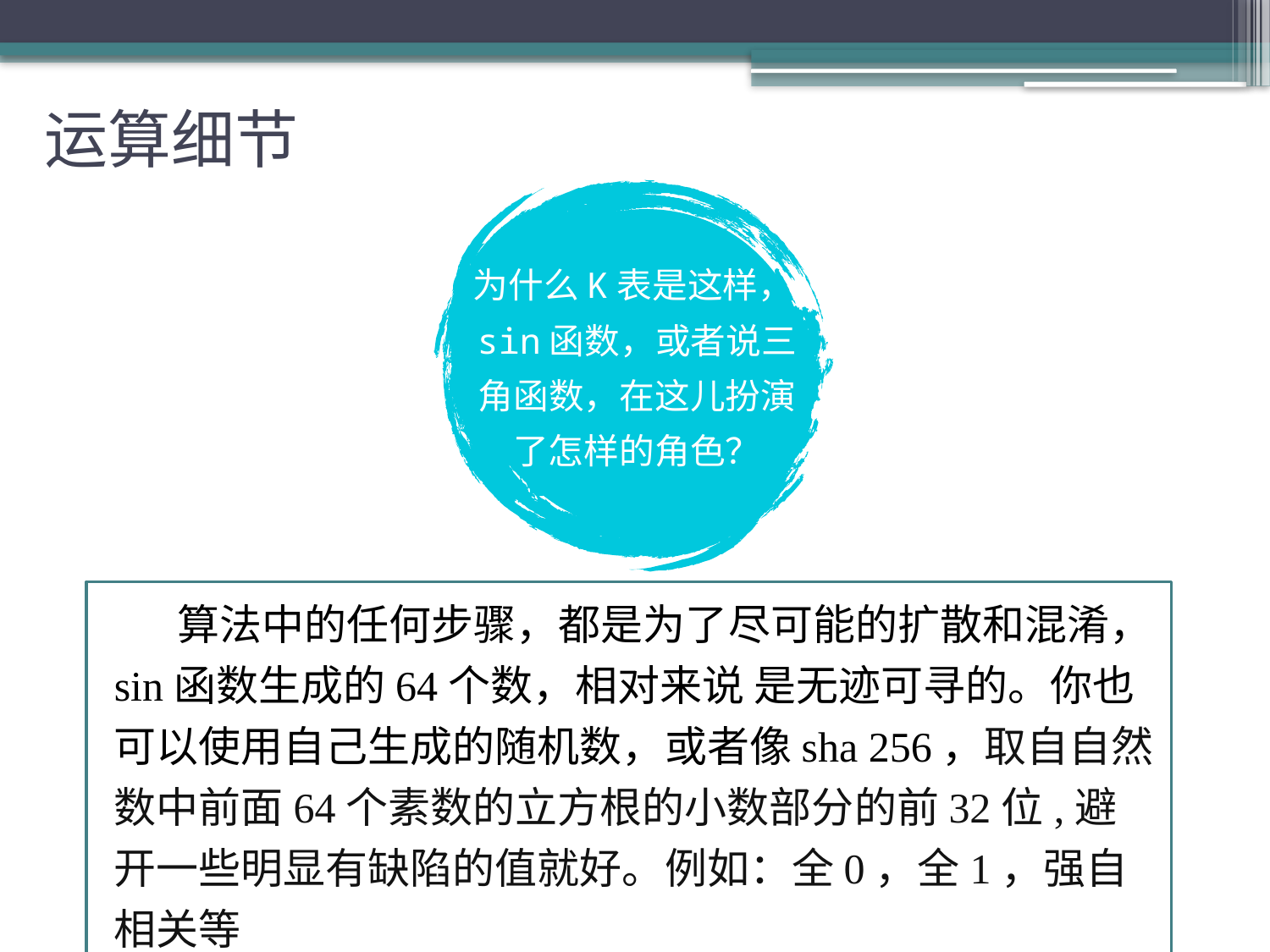

# 运算细节

为什么K表是这样，sin函数，或者说三角函数，在这儿扮演了怎样的角色？
算法中的任何步骤，都是为了尽可能的扩散和混淆，sin函数生成的64个数，相对来说 是无迹可寻的。你也可以使用自己生成的随机数，或者像sha 256，取自自然数中前面64个素数的立方根的小数部分的前32位,避开一些明显有缺陷的值就好。例如：全0，全1，强自相关等